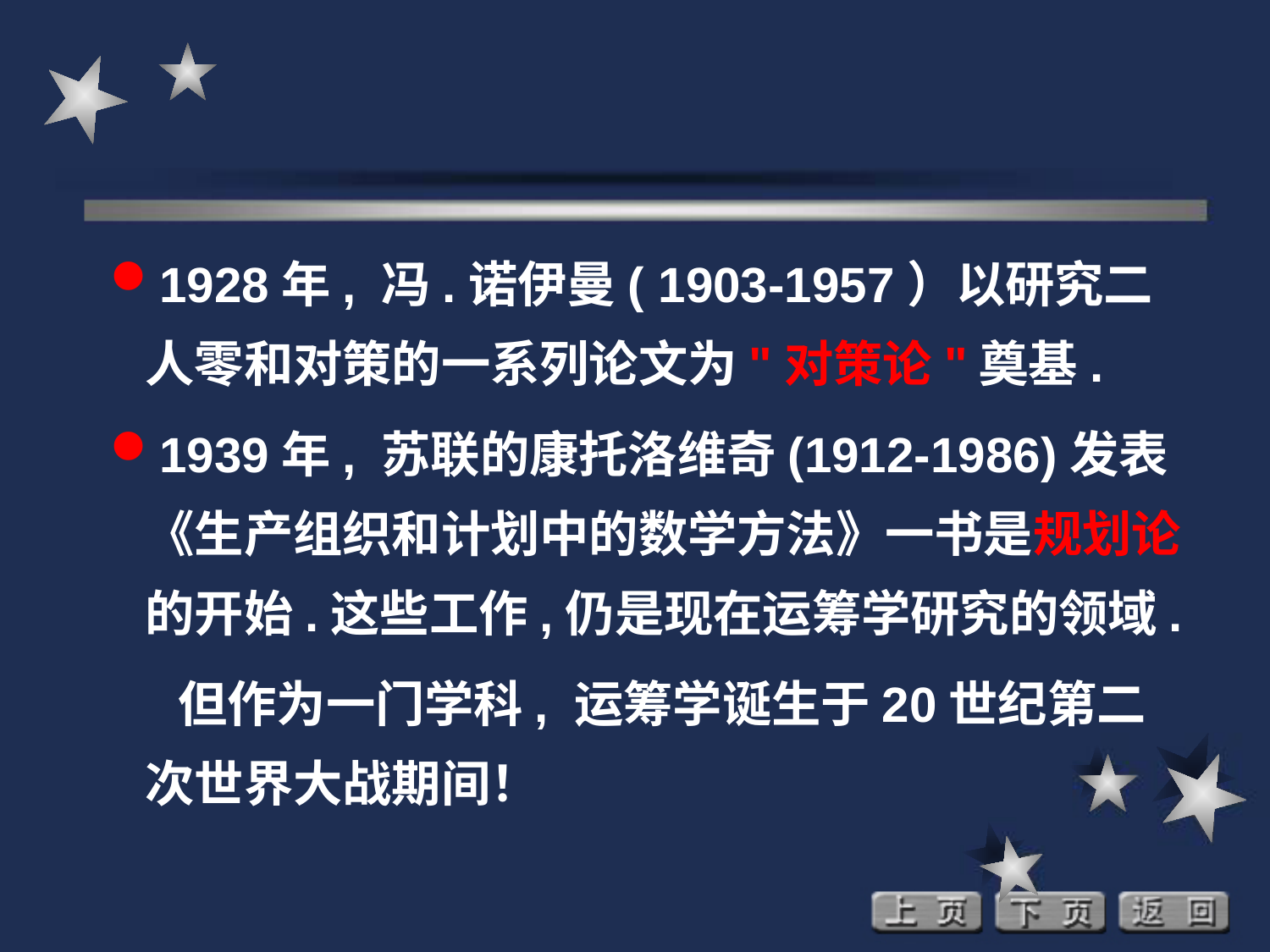

1928年, 冯.诺伊曼( 1903-1957）以研究二人零和对策的一系列论文为"对策论"奠基.
1939年, 苏联的康托洛维奇(1912-1986)发表《生产组织和计划中的数学方法》一书是规划论的开始.这些工作,仍是现在运筹学研究的领域.
     但作为一门学科, 运筹学诞生于20世纪第二次世界大战期间！